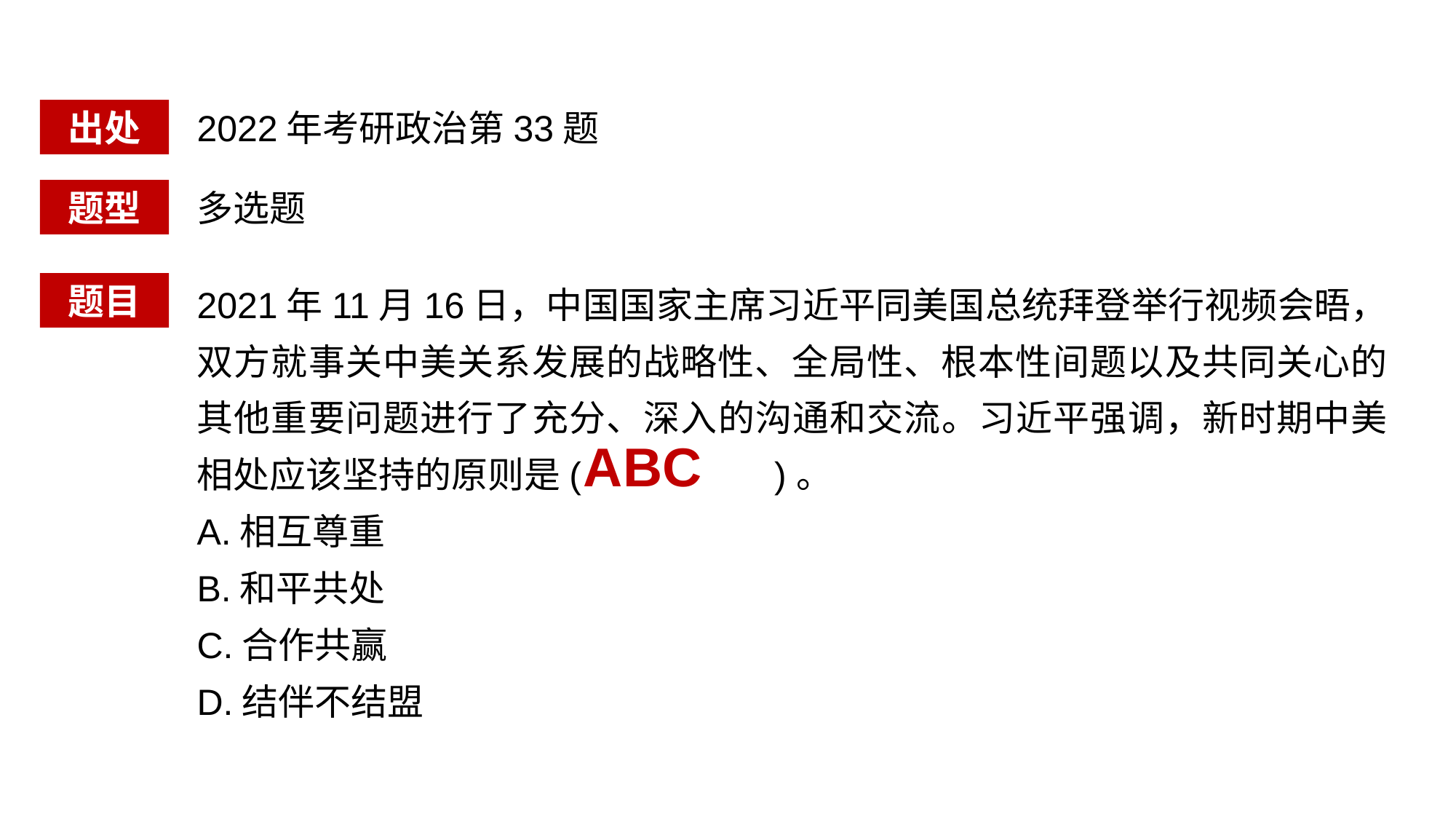

出处
2022年考研政治第33题
题型
多选题
2021年11月16日，中国国家主席习近平同美国总统拜登举行视频会晤，双方就事关中美关系发展的战略性、全局性、根本性间题以及共同关心的其他重要问题进行了充分、深入的沟通和交流。习近平强调，新时期中美相处应该坚持的原则是(                   )。
A.相互尊重
B.和平共处
C.合作共赢
D.结伴不结盟
题目
ABC